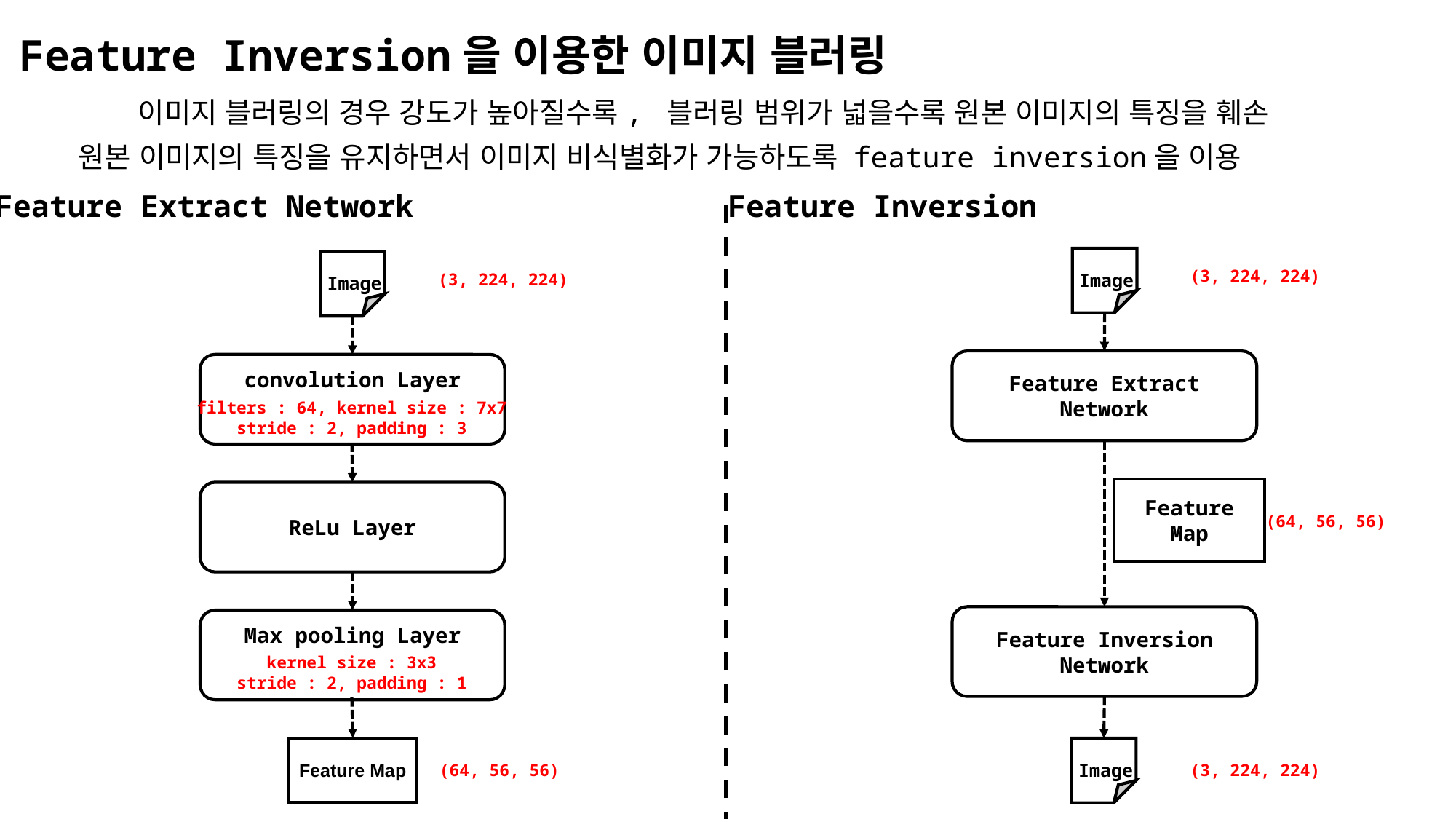

Feature Inversion을 이용한 이미지 블러링
이미지 블러링의 경우 강도가 높아질수록, 블러링 범위가 넓을수록 원본 이미지의 특징을 훼손
원본 이미지의 특징을 유지하면서 이미지 비식별화가 가능하도록 feature inversion을 이용
Feature Extract Network
Feature Inversion

Image
Feature Extract Network
Feature Inversion Network

Image

Image
convolution Layer

filters : 64, kernel size : 7x7
stride : 2, padding : 3
ReLu Layer
Max pooling Layer

kernel size : 3x3
stride : 2, padding : 1
Feature Map
(3, 224, 224)
(3, 224, 224)
Feature Map
(64, 56, 56)
(3, 224, 224)
(64, 56, 56)